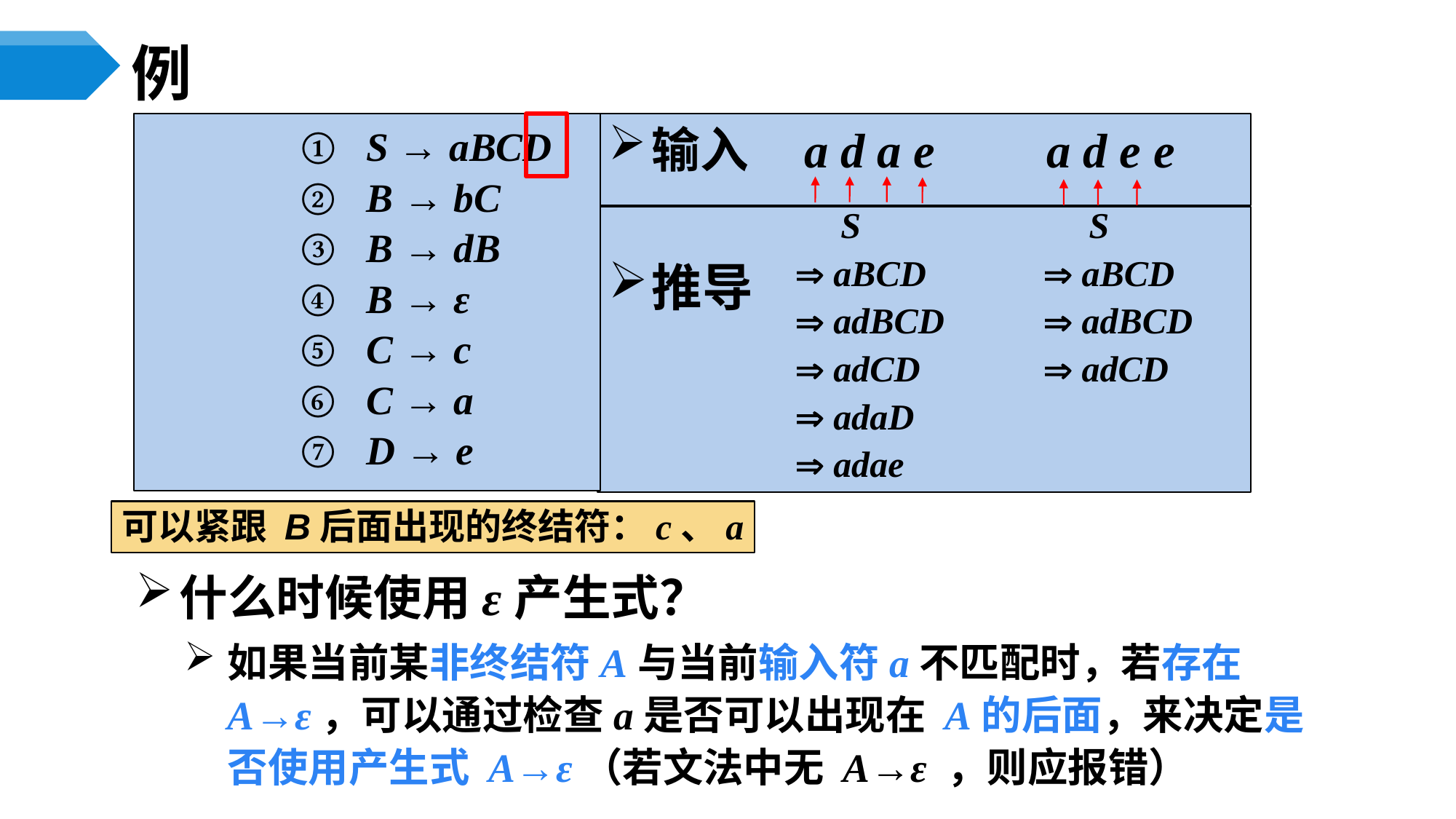

# 例
 S → aBCD
 B → bC
 B → dB
 B → ε
 C → c
 C → a
 D → e

文法

什么时候使用ε产生式？
如果当前某非终结符A与当前输入符a不匹配时，若存在A→ε，可以通过检查a是否可以出现在 A的后面，来决定是否使用产生式 A→ε（若文法中无 A→ε ，则应报错）

输入     a d a e

推导

a d e e

     S
⇒ aBCD
⇒ adBCD
⇒ adCD
⇒ adaD
⇒ adae
     S
⇒ aBCD
⇒ adBCD
⇒ adCD

可以紧跟 B后面出现的终结符：c、a